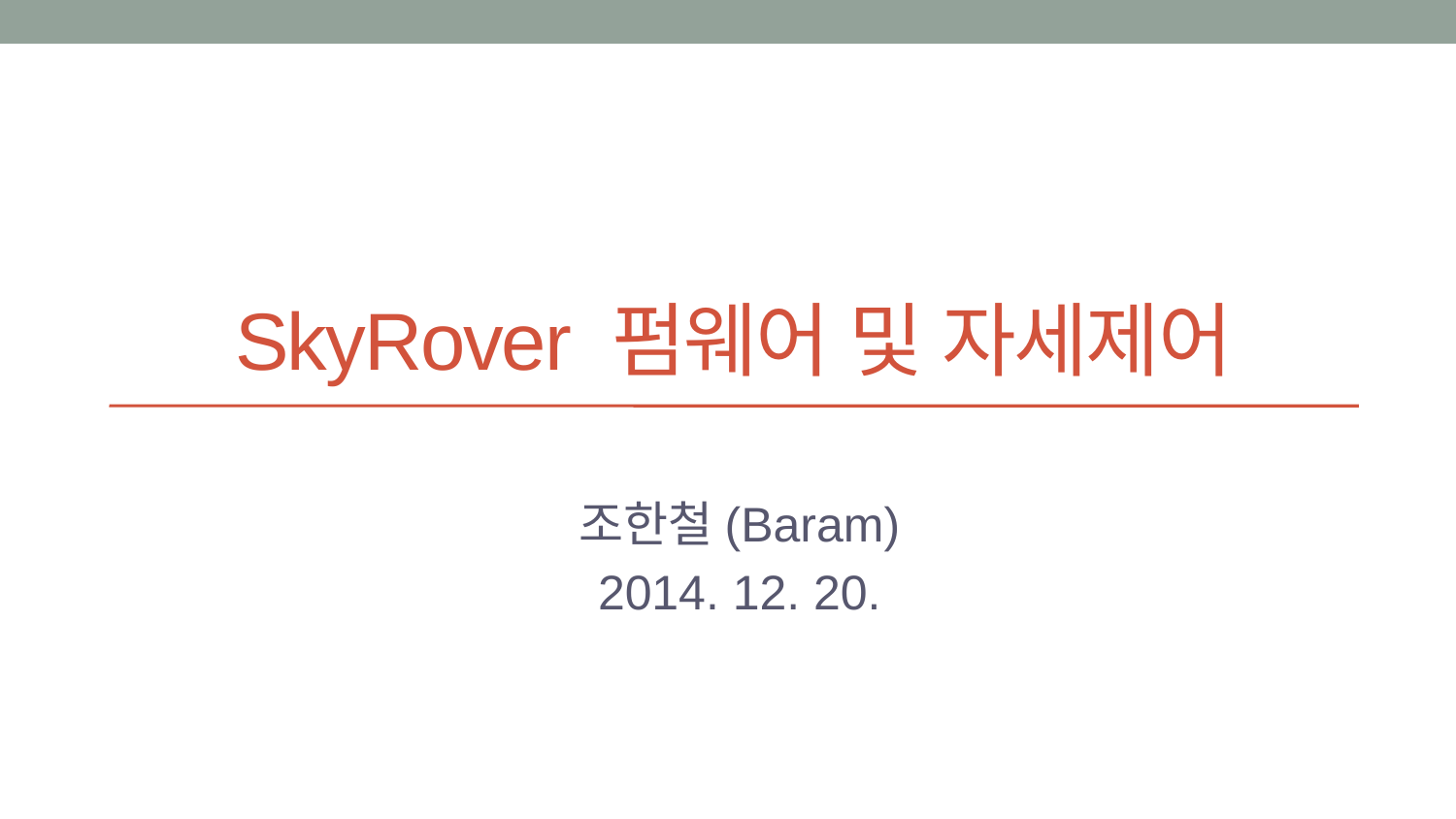

# SkyRover 펌웨어 및 자세제어

조한철(Baram)
2014. 12. 20.